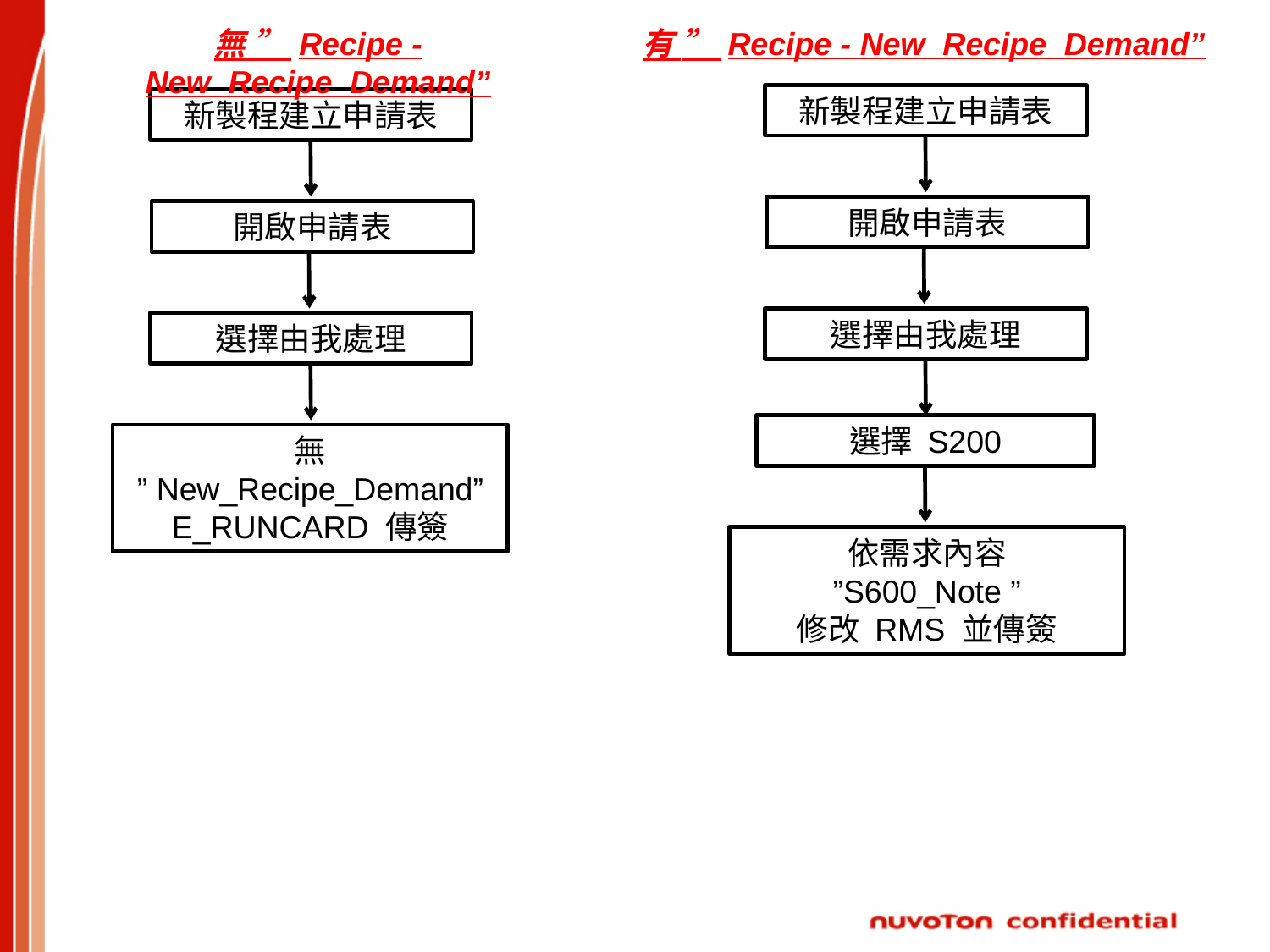

無 ” Recipe - New_Recipe_Demand”
有 ” Recipe - New_Recipe_Demand”
新製程建立申請表
新製程建立申請表
開啟申請表
開啟申請表
選擇由我處理
選擇由我處理
選擇 S200
無
” New_Recipe_Demand”
E_RUNCARD 傳簽
依需求內容
”S600_Note ”
修改 RMS 並傳簽